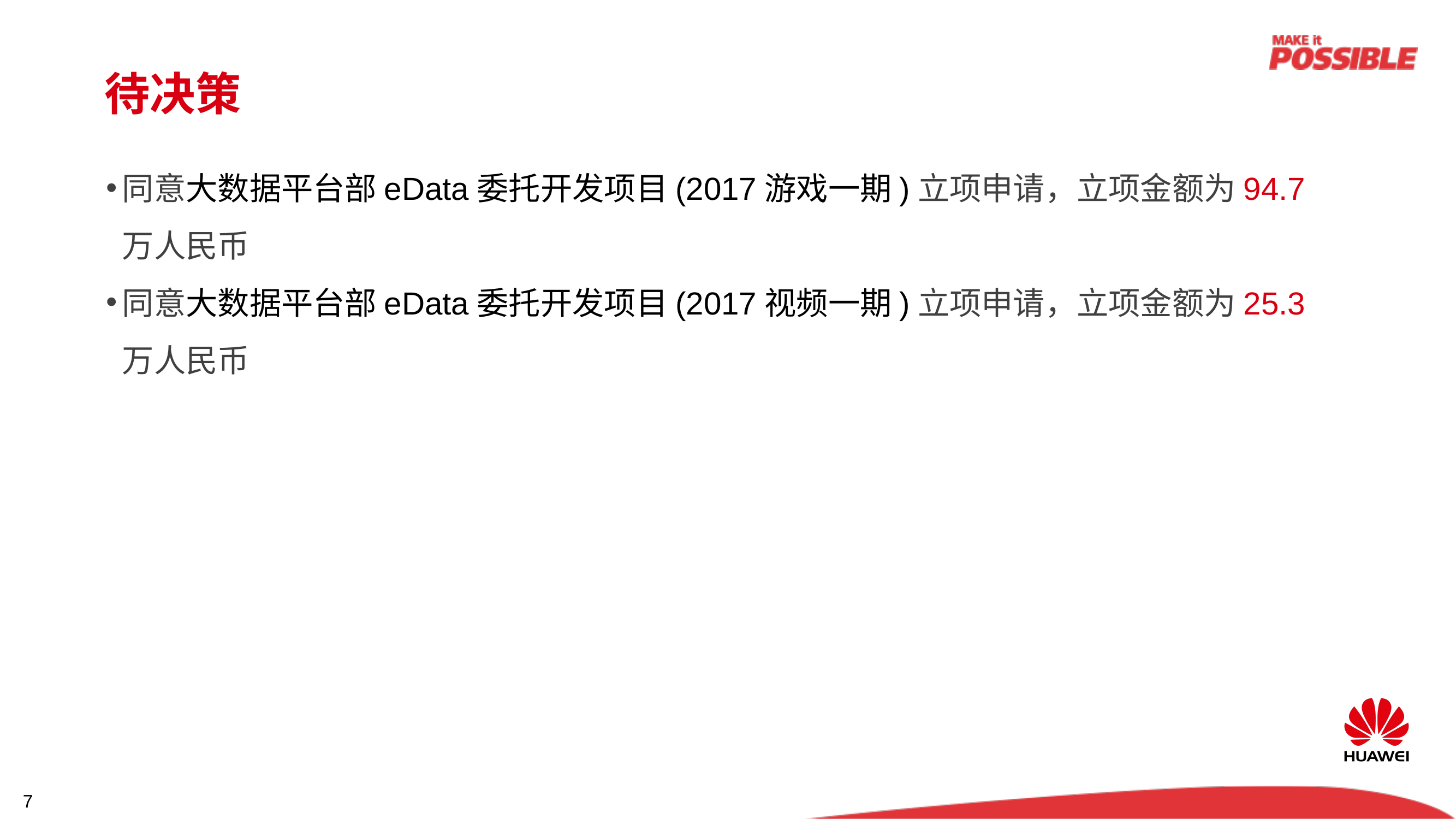

待决策
同意大数据平台部eData委托开发项目(2017游戏一期)立项申请，立项金额为94.7万人民币
同意大数据平台部eData委托开发项目(2017视频一期)立项申请，立项金额为25.3万人民币